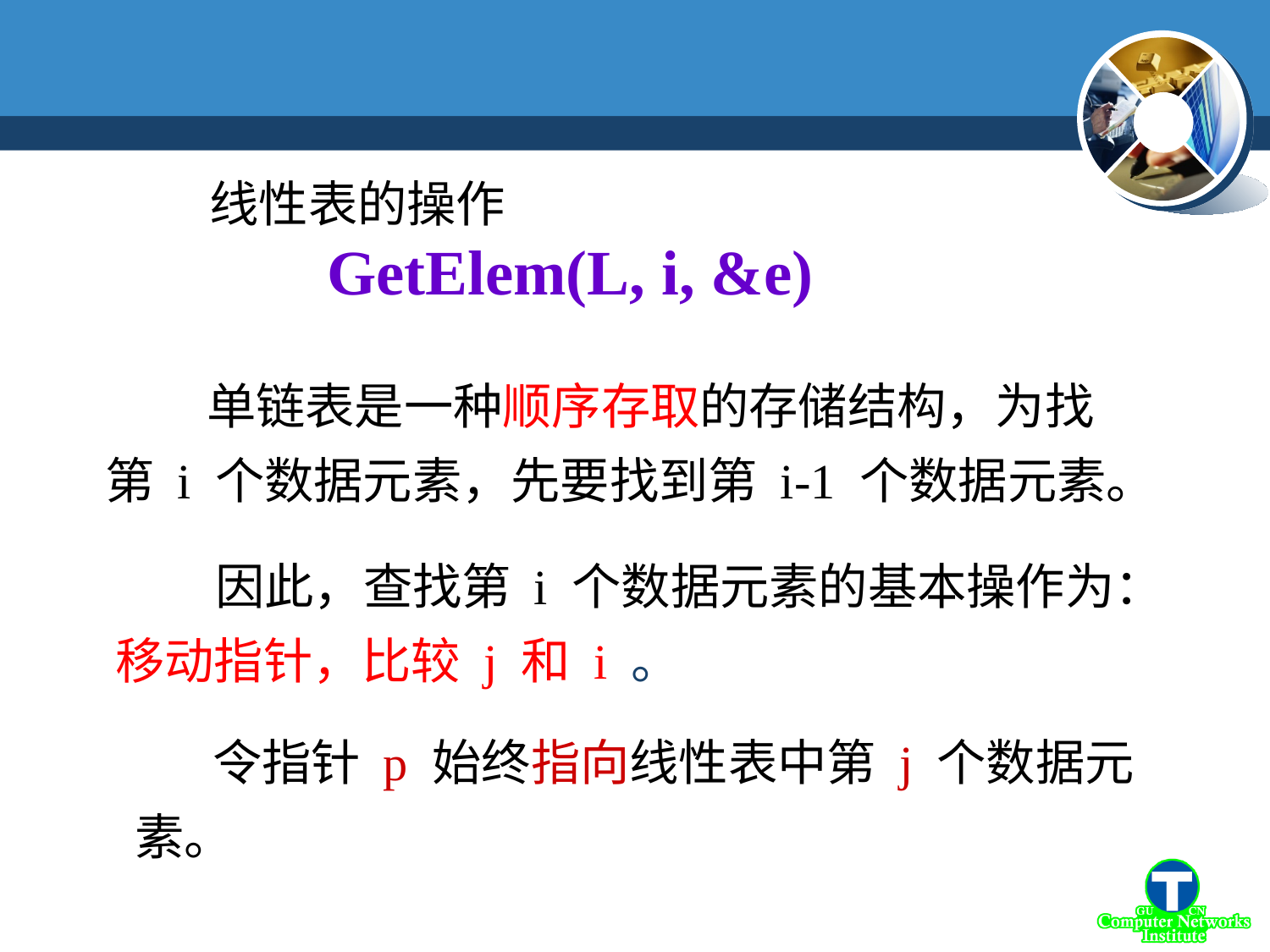

线性表的操作
               GetElem(L, i, &e)
        单链表是一种顺序存取的存储结构，为找第 i 个数据元素，先要找到第 i-1 个数据元素。
        因此，查找第 i 个数据元素的基本操作为：移动指针，比较 j 和 i 。
      令指针 p 始终指向线性表中第 j 个数据元素。